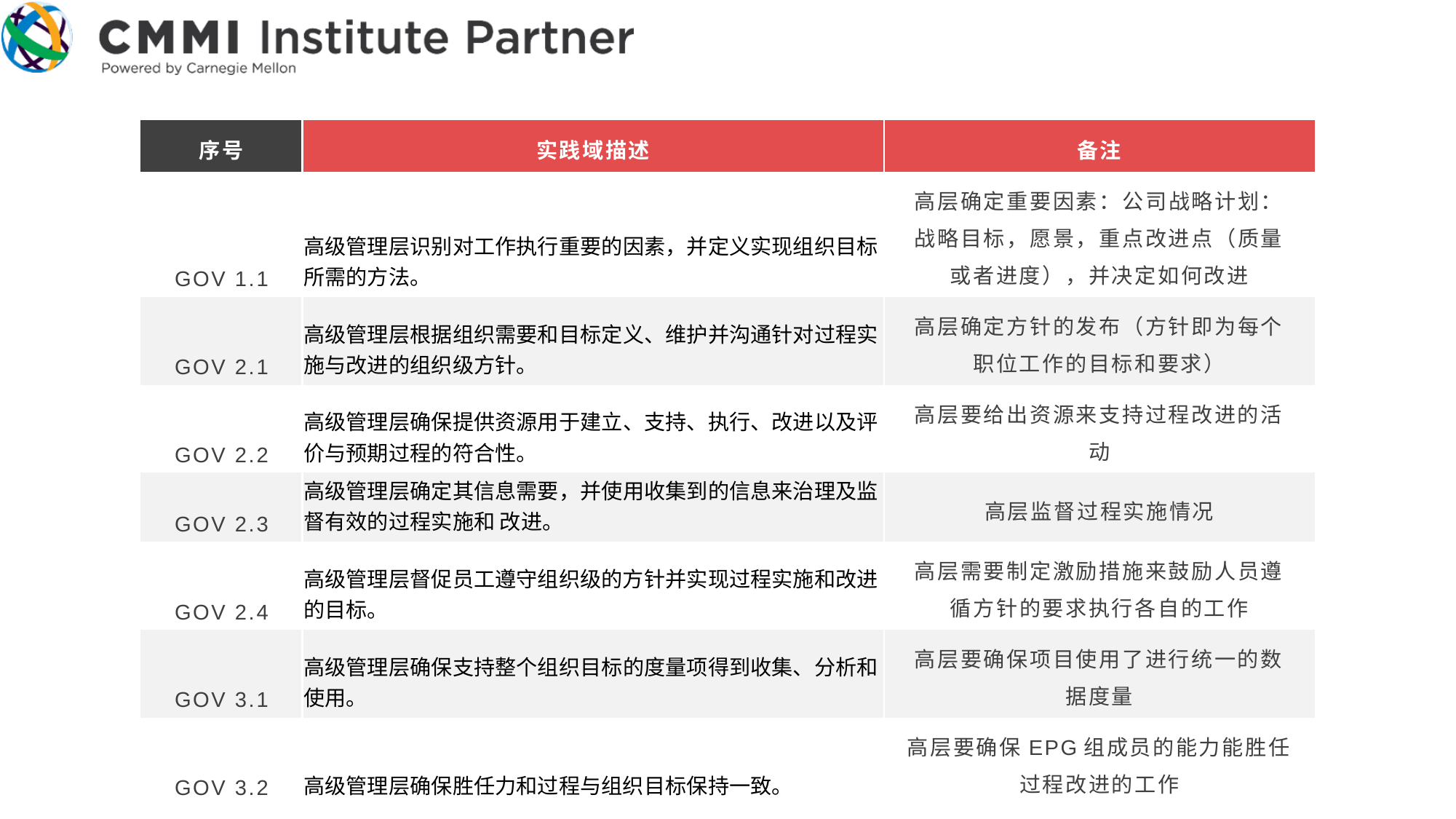

| 序号 | 实践域描述 | 备注 |
| --- | --- | --- |
| GOV 1.1 | 高级管理层识别对工作执行重要的因素，并定义实现组织目标所需的方法。 | 高层确定重要因素：公司战略计划：战略目标，愿景，重点改进点（质量或者进度），并决定如何改进 |
| GOV 2.1 | 高级管理层根据组织需要和目标定义、维护并沟通针对过程实施与改进的组织级方针。 | 高层确定方针的发布（方针即为每个职位工作的目标和要求） |
| GOV 2.2 | 高级管理层确保提供资源用于建立、支持、执行、改进以及评价与预期过程的符合性。 | 高层要给出资源来支持过程改进的活动 |
| GOV 2.3 | 高级管理层确定其信息需要，并使用收集到的信息来治理及监督有效的过程实施和 改进。 | 高层监督过程实施情况 |
| GOV 2.4 | 高级管理层督促员工遵守组织级的方针并实现过程实施和改进的目标。 | 高层需要制定激励措施来鼓励人员遵循方针的要求执行各自的工作 |
| GOV 3.1 | 高级管理层确保支持整个组织目标的度量项得到收集、分析和使用。 | 高层要确保项目使用了进行统一的数据度量 |
| GOV 3.2 | 高级管理层确保胜任力和过程与组织目标保持一致。 | 高层要确保EPG组成员的能力能胜任过程改进的工作 |